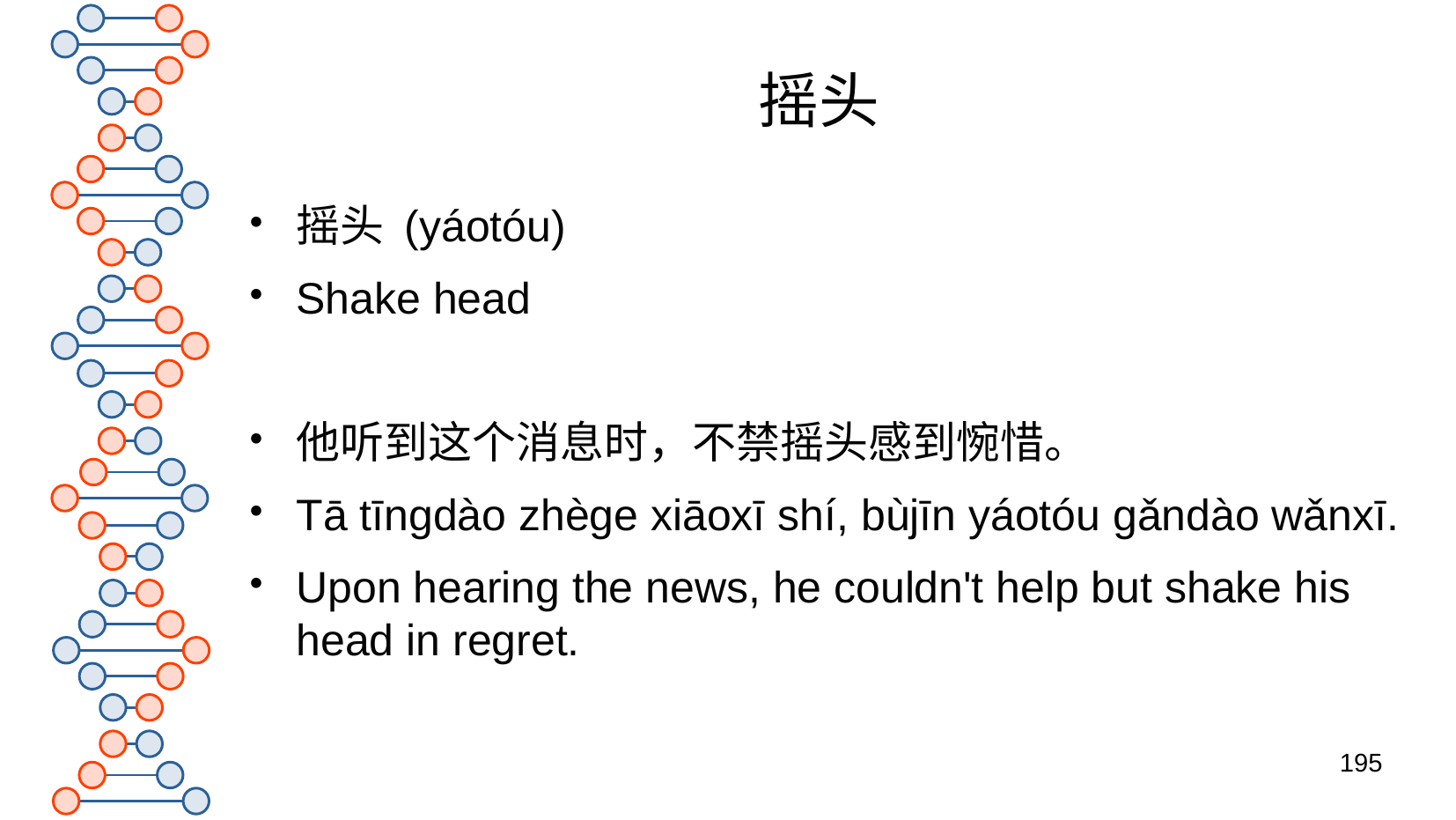

# 摇头
摇头 (yáotóu)
Shake head

他听到这个消息时，不禁摇头感到惋惜。
Tā tīngdào zhège xiāoxī shí, bùjīn yáotóu gǎndào wǎnxī.
Upon hearing the news, he couldn't help but shake his head in regret.

195